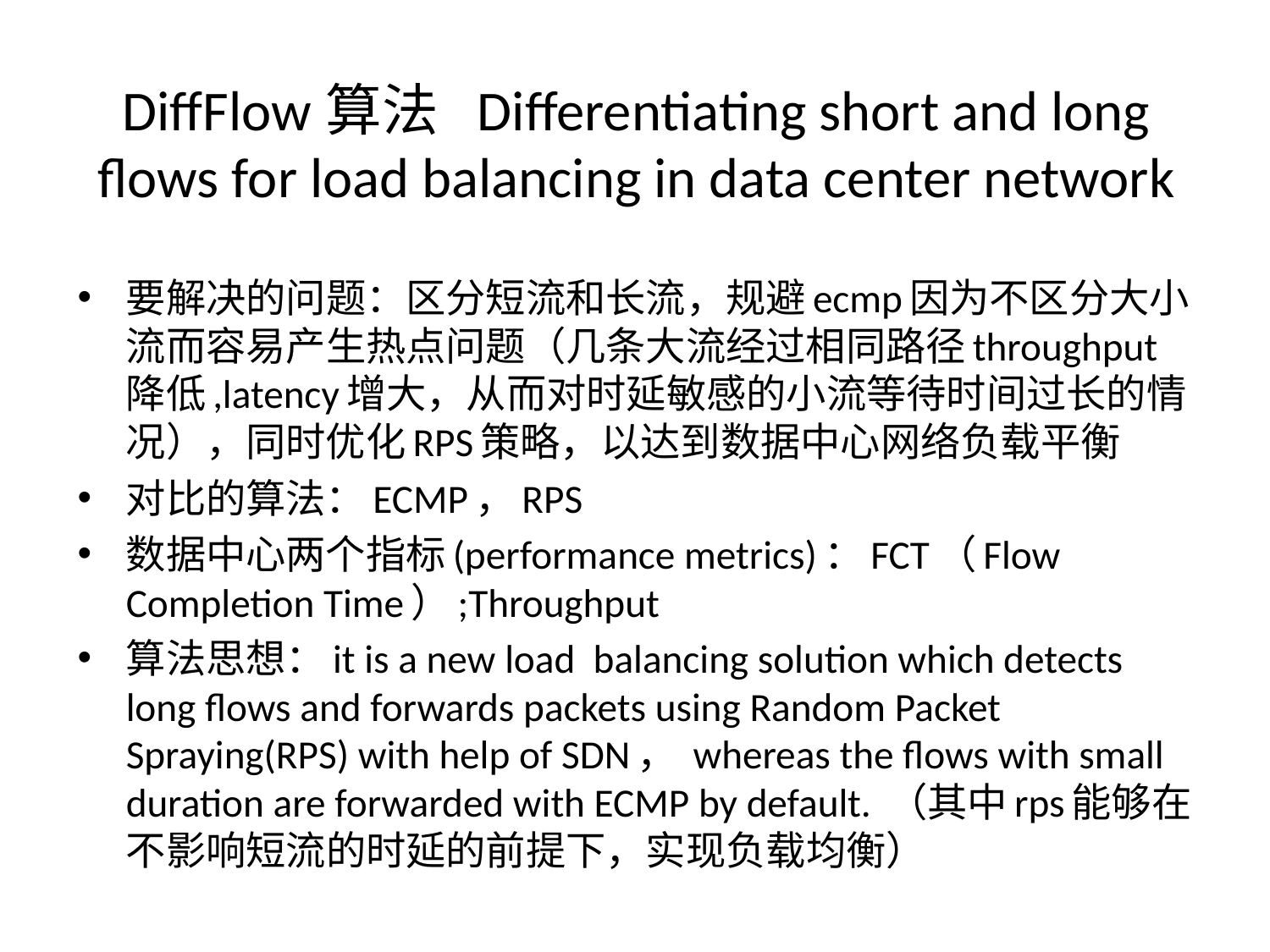

# DiffFlow算法  Differentiating short and long flows for load balancing in data center network
要解决的问题：区分短流和长流，规避ecmp因为不区分大小流而容易产生热点问题（几条大流经过相同路径throughput降低,latency增大，从而对时延敏感的小流等待时间过长的情况），同时优化RPS策略，以达到数据中心网络负载平衡
对比的算法：ECMP，RPS
数据中心两个指标(performance metrics)：FCT（Flow Completion Time）;Throughput
算法思想：it is a new load  balancing solution which detects long flows and forwards packets using Random Packet Spraying(RPS) with help of SDN， whereas the flows with small duration are forwarded with ECMP by default. （其中rps能够在不影响短流的时延的前提下，实现负载均衡）